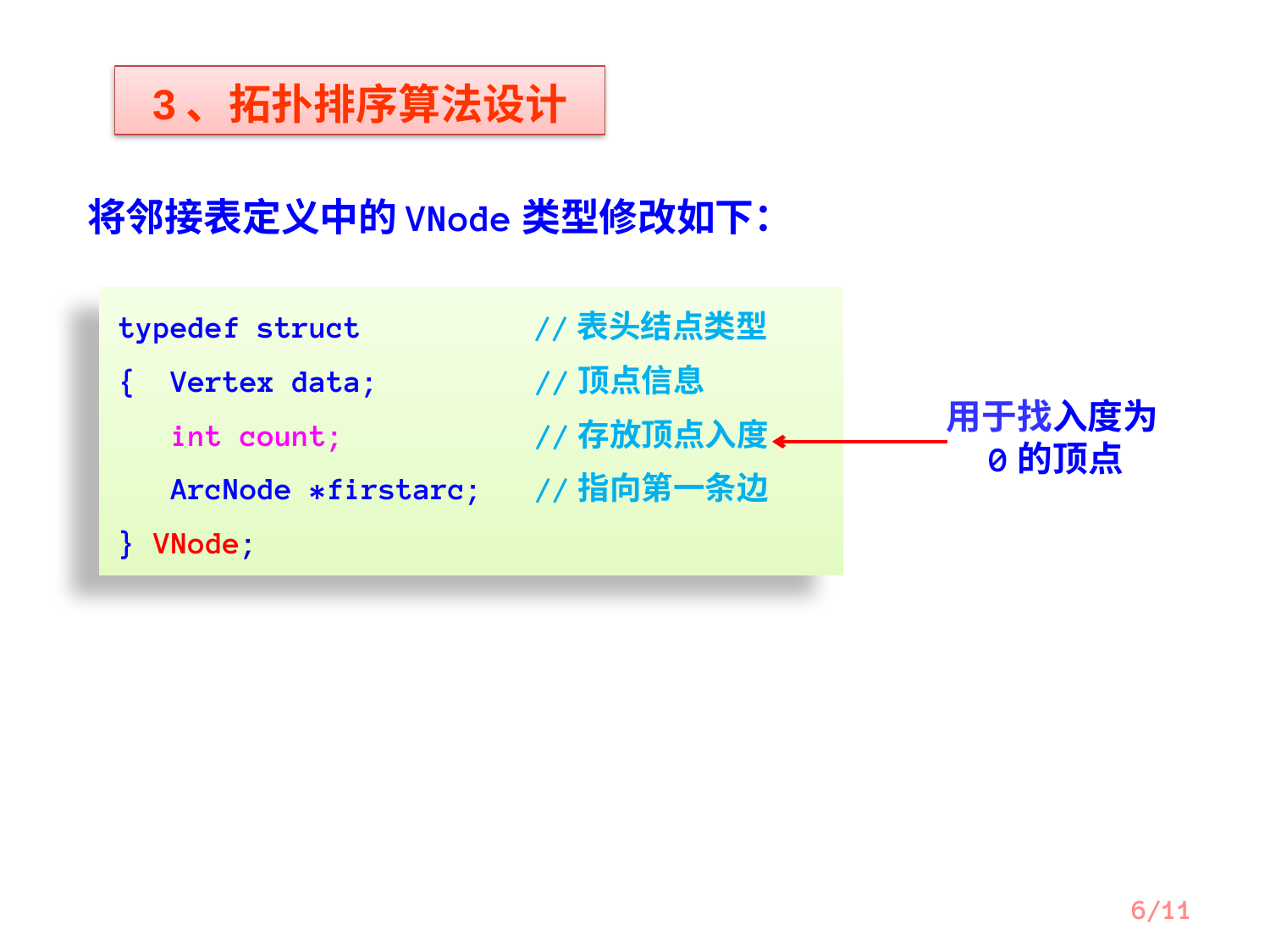

3、拓扑排序算法设计
将邻接表定义中的VNode类型修改如下：
typedef struct 	  //表头结点类型
{  Vertex data;         //顶点信息
   int count;           //存放顶点入度
   ArcNode *firstarc;   //指向第一条边
} VNode;
用于找入度为0的顶点
6/11